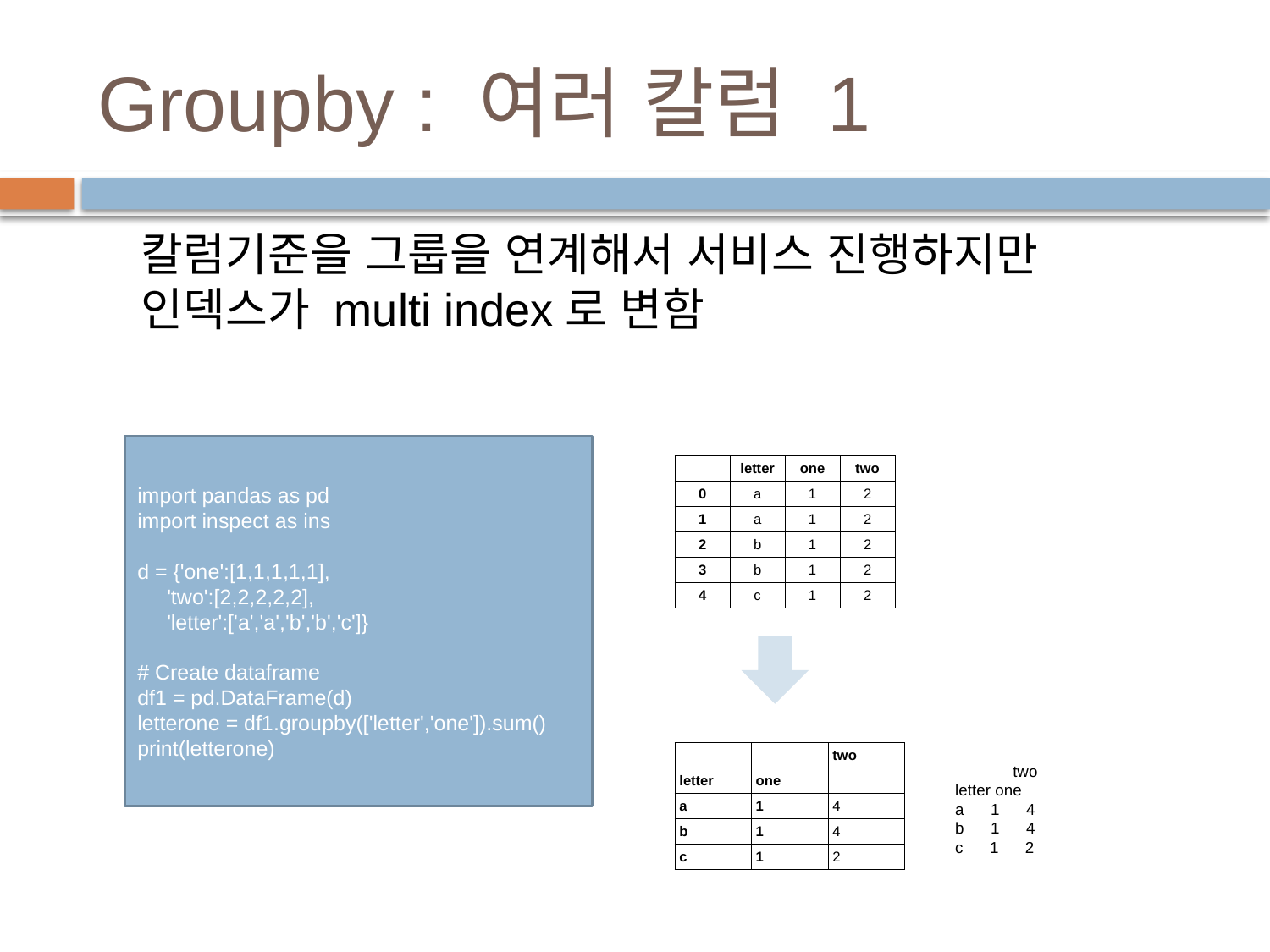

# Groupby : 여러 칼럼 1
칼럼기준을 그룹을 연계해서 서비스 진행하지만 인덱스가 multi index로 변함
import pandas as pd
import inspect as ins

d = {'one':[1,1,1,1,1],
     'two':[2,2,2,2,2],
     'letter':['a','a','b','b','c']}

# Create dataframe
df1 = pd.DataFrame(d)
letterone = df1.groupby(['letter','one']).sum()
print(letterone)
|  | letter | one | two |
| --- | --- | --- | --- |
| 0 | a | 1 | 2 |
| 1 | a | 1 | 2 |
| 2 | b | 1 | 2 |
| 3 | b | 1 | 2 |
| 4 | c | 1 | 2 |

|  |  | two |
| --- | --- | --- |
| letter | one |  |
| a | 1 | 4 |
| b | 1 | 4 |
| c | 1 | 2 |
             two
letter one
a      1      4
b      1      4
c      1      2